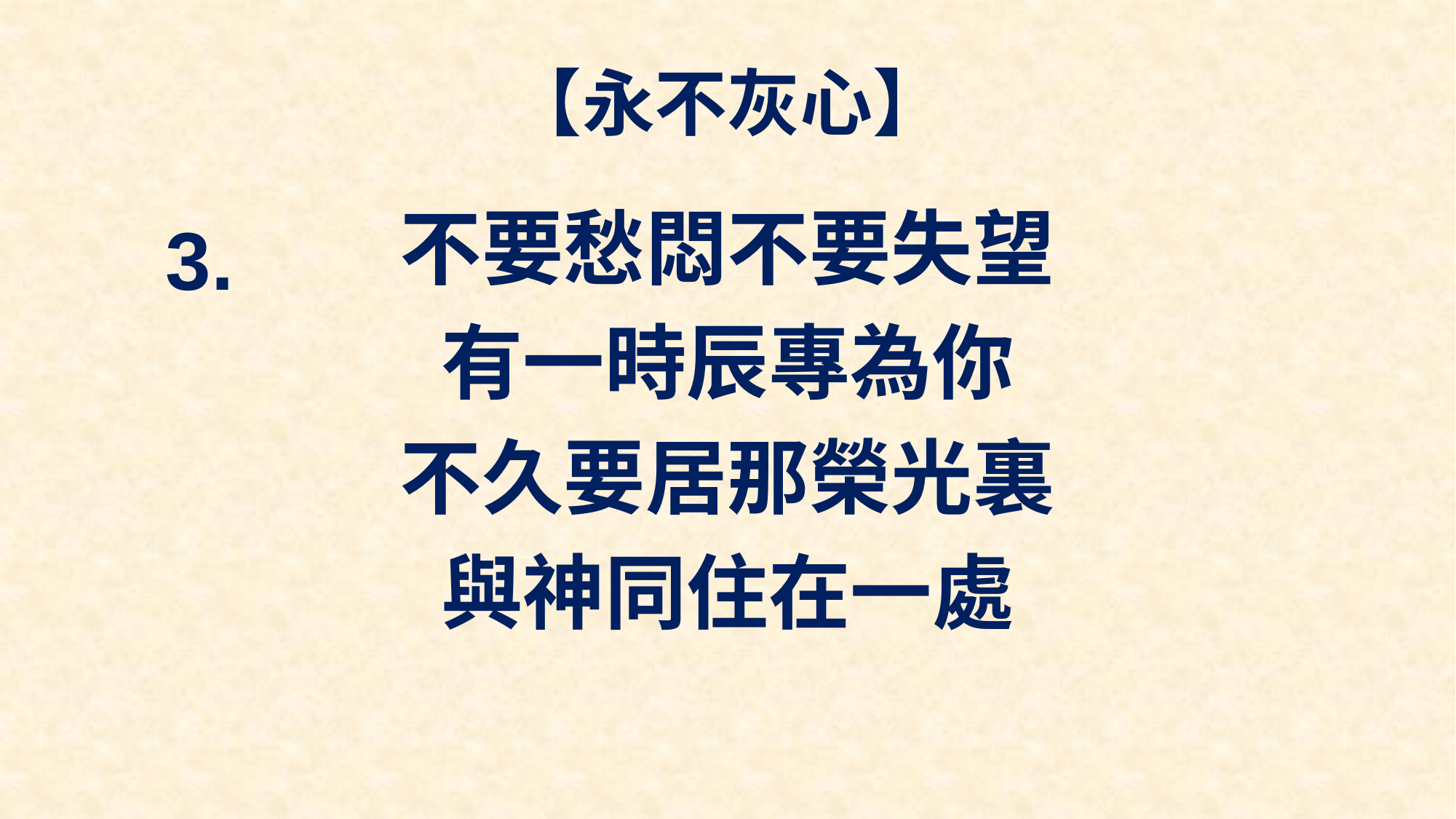

# 【永不灰心】
不要愁悶不要失望
有一時辰專為你
不久要居那榮光裏
與神同住在一處
3.